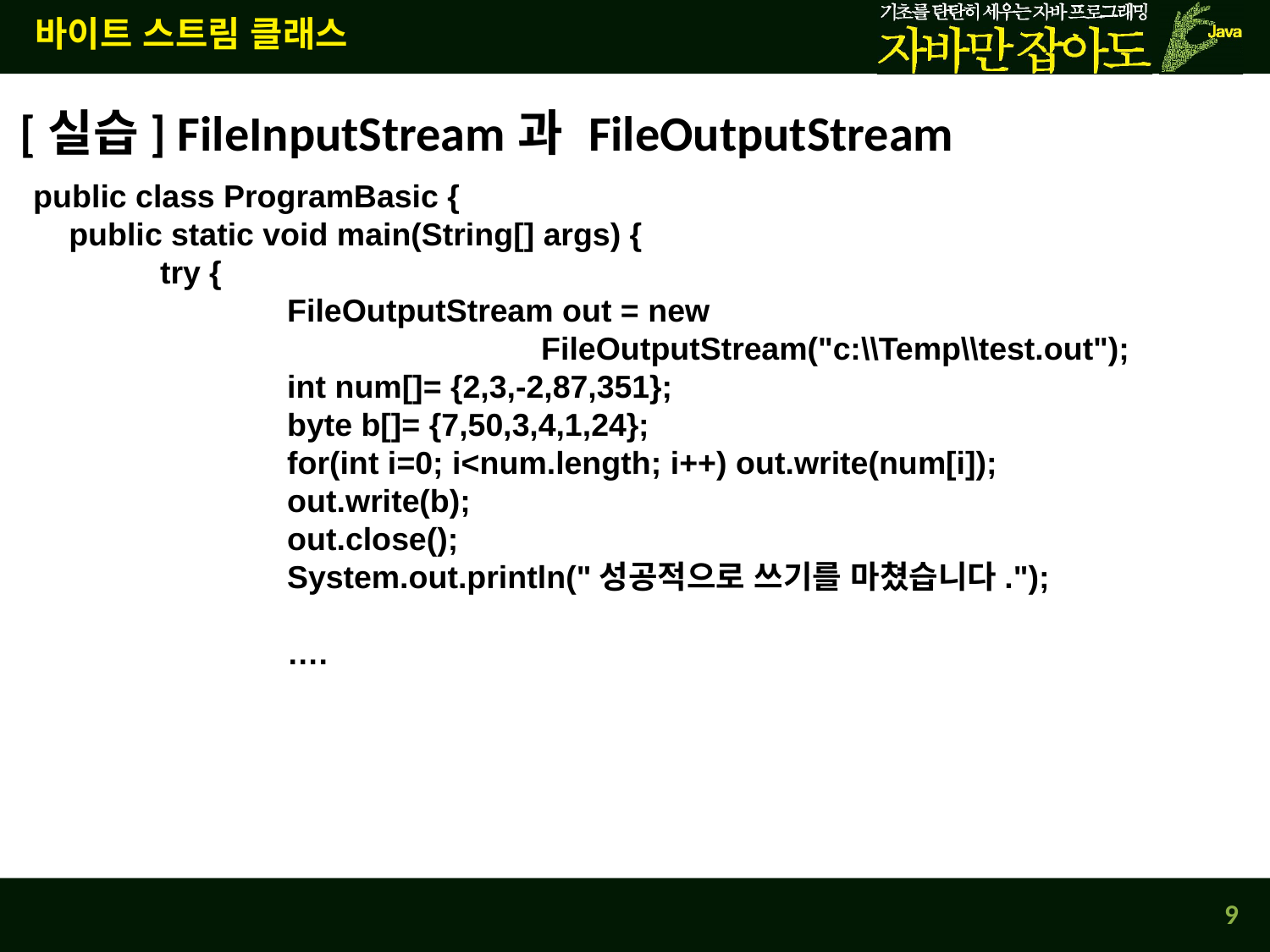

바이트 스트림 클래스
[실습] FileInputStream과 FileOutputStream
public class ProgramBasic {
    public static void main(String[] args) {
	try {
		FileOutputStream out = new
				FileOutputStream("c:\\Temp\\test.out");
		int num[]= {2,3,-2,87,351};
		byte b[]= {7,50,3,4,1,24};
		for(int i=0; i<num.length; i++) out.write(num[i]);
		out.write(b);
		out.close();
		System.out.println("성공적으로 쓰기를 마쳤습니다.");

		….

9